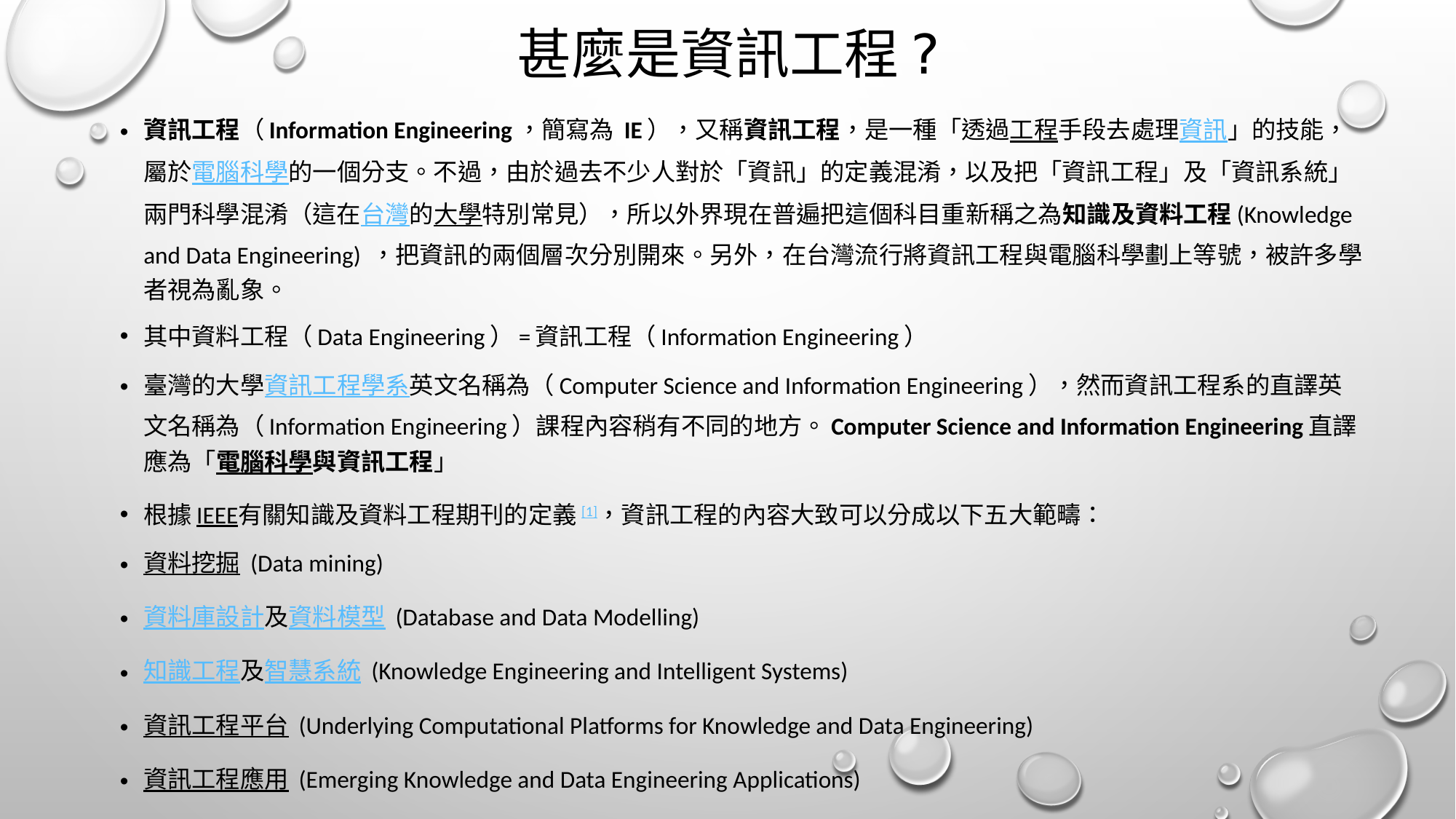

# 甚麼是資訊工程?
資訊工程（Information Engineering，簡寫為 IE），又稱資訊工程，是一種「透過工程手段去處理資訊」的技能，屬於電腦科學的一個分支。不過，由於過去不少人對於「資訊」的定義混淆，以及把「資訊工程」及「資訊系統」兩門科學混淆（這在台灣的大學特別常見），所以外界現在普遍把這個科目重新稱之為知識及資料工程(Knowledge and Data Engineering) ，把資訊的兩個層次分別開來。另外，在台灣流行將資訊工程與電腦科學劃上等號，被許多學者視為亂象。
其中資料工程（Data Engineering）=資訊工程（Information Engineering）
臺灣的大學資訊工程學系英文名稱為（Computer Science and Information Engineering），然而資訊工程系的直譯英文名稱為（Information Engineering）課程內容稍有不同的地方。Computer Science and Information Engineering直譯應為「電腦科學與資訊工程」
根據IEEE有關知識及資料工程期刊的定義[1]，資訊工程的內容大致可以分成以下五大範疇：
資料挖掘 (Data mining)
資料庫設計及資料模型 (Database and Data Modelling)
知識工程及智慧系統 (Knowledge Engineering and Intelligent Systems)
資訊工程平台 (Underlying Computational Platforms for Knowledge and Data Engineering)
資訊工程應用 (Emerging Knowledge and Data Engineering Applications)